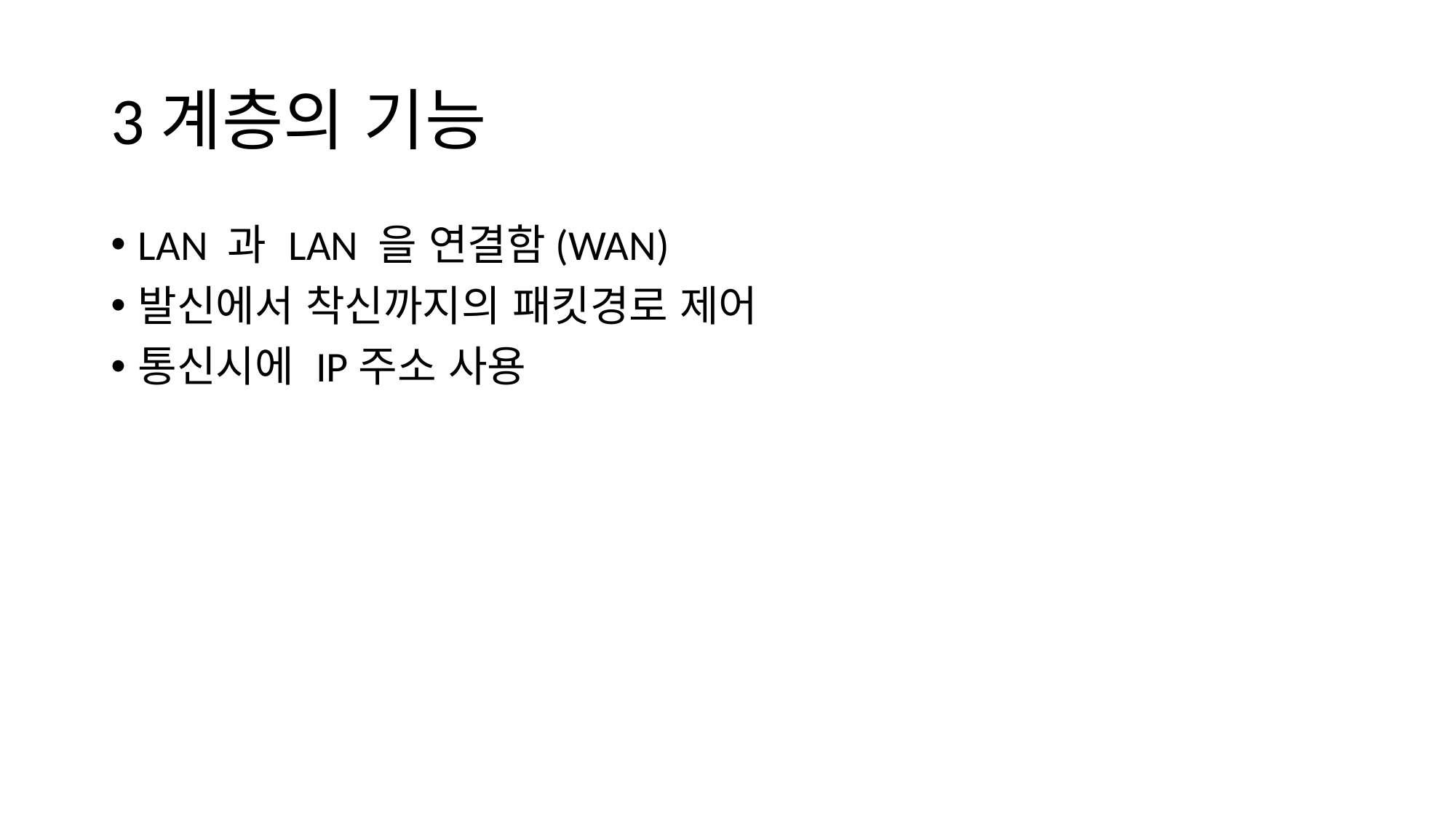

# 3계층의 기능
LAN 과 LAN 을 연결함(WAN)
발신에서 착신까지의 패킷경로 제어
통신시에 IP주소 사용